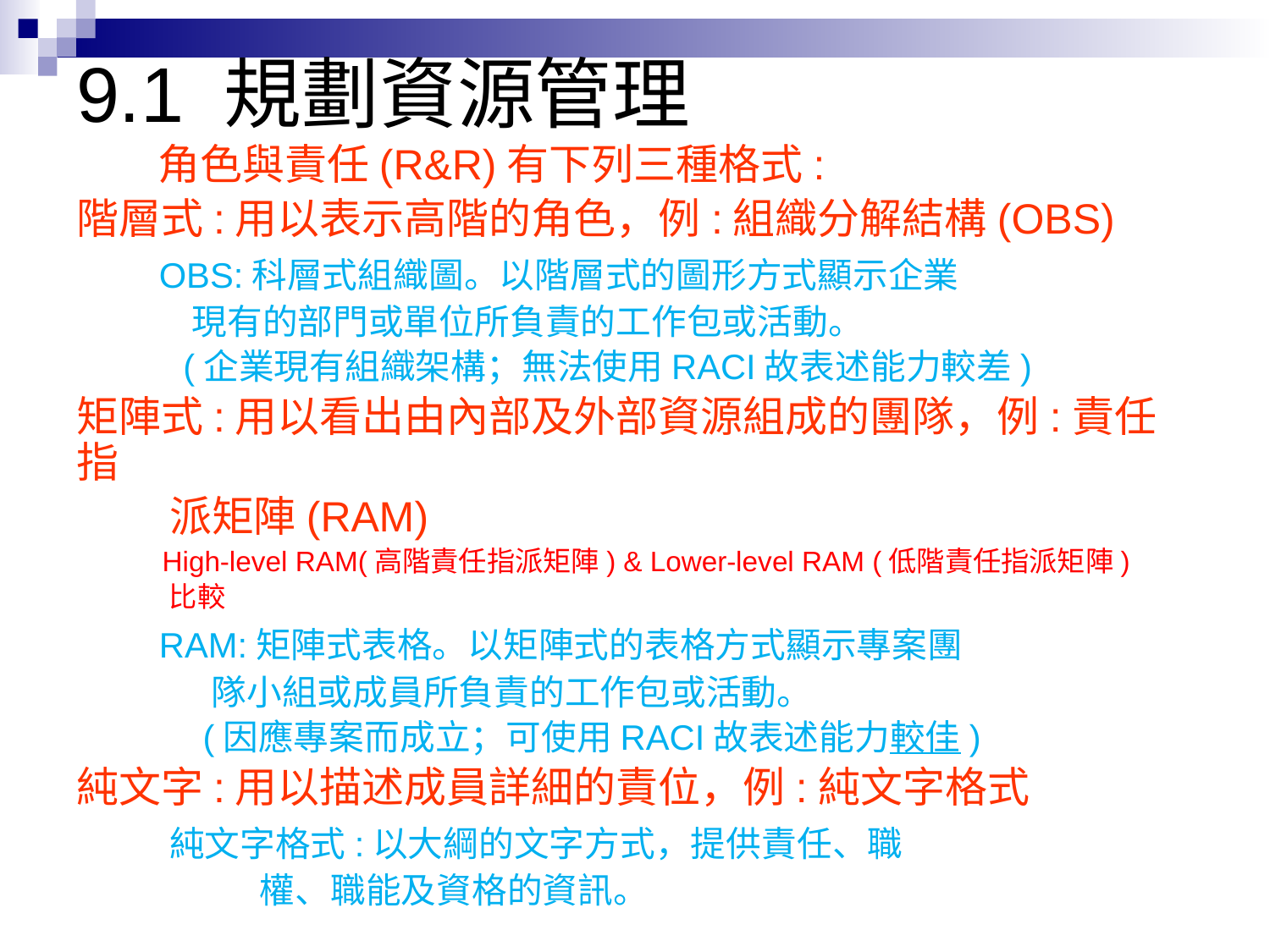

# 9.1 規劃資源管理
      角色與責任(R&R)有下列三種格式:
階層式:用以表示高階的角色，例:組織分解結構(OBS)
       OBS:科層式組織圖。以階層式的圖形方式顯示企業
           現有的部門或單位所負責的工作包或活動。
           (企業現有組織架構；無法使用RACI故表述能力較差)
矩陣式:用以看出由內部及外部資源組成的團隊，例:責任指
       派矩陣(RAM)
           High-level RAM(高階責任指派矩陣) & Lower-level RAM (低階責任指派矩陣)
           比較
       RAM:矩陣式表格。以矩陣式的表格方式顯示專案團
             隊小組或成員所負責的工作包或活動。
             (因應專案而成立；可使用RACI故表述能力較佳)
純文字:用以描述成員詳細的責位，例:純文字格式
       純文字格式:以大綱的文字方式，提供責任、職
                  權、職能及資格的資訊。